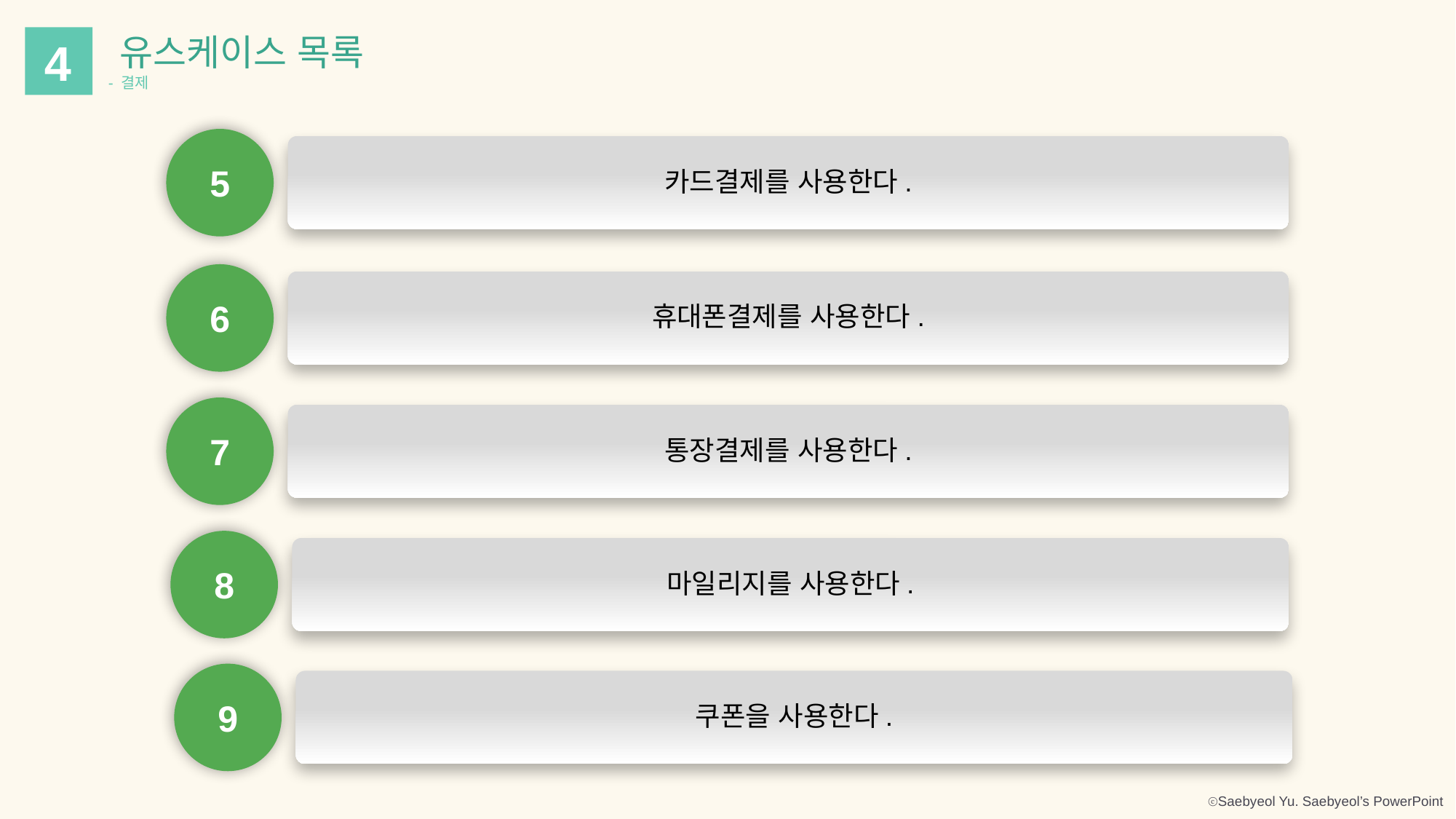

유스케이스 목록
- 결제

4
5

카드결제를 사용한다.
6

휴대폰결제를 사용한다.
7

통장결제를 사용한다.
8

마일리지를 사용한다.
9

쿠폰을 사용한다.